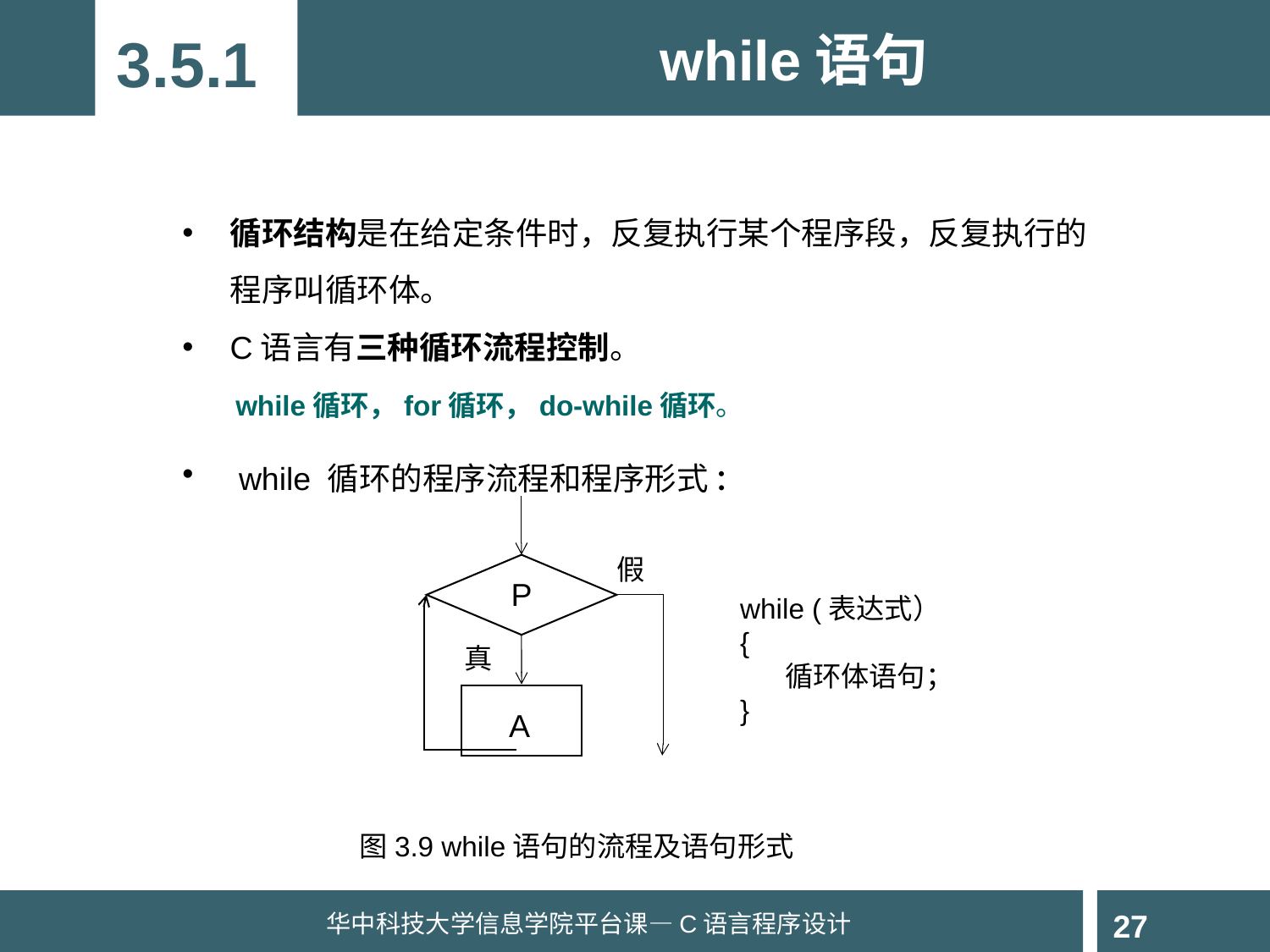

while语句
3.5.1
循环结构是在给定条件时，反复执行某个程序段，反复执行的程序叫循环体。
C语言有三种循环流程控制。
      while循环，for循环，do-while循环。
 while 循环的程序流程和程序形式:

假

P
   真

  A
while (表达式）
{
      循环体语句；
}
图3.9 while语句的流程及语句形式